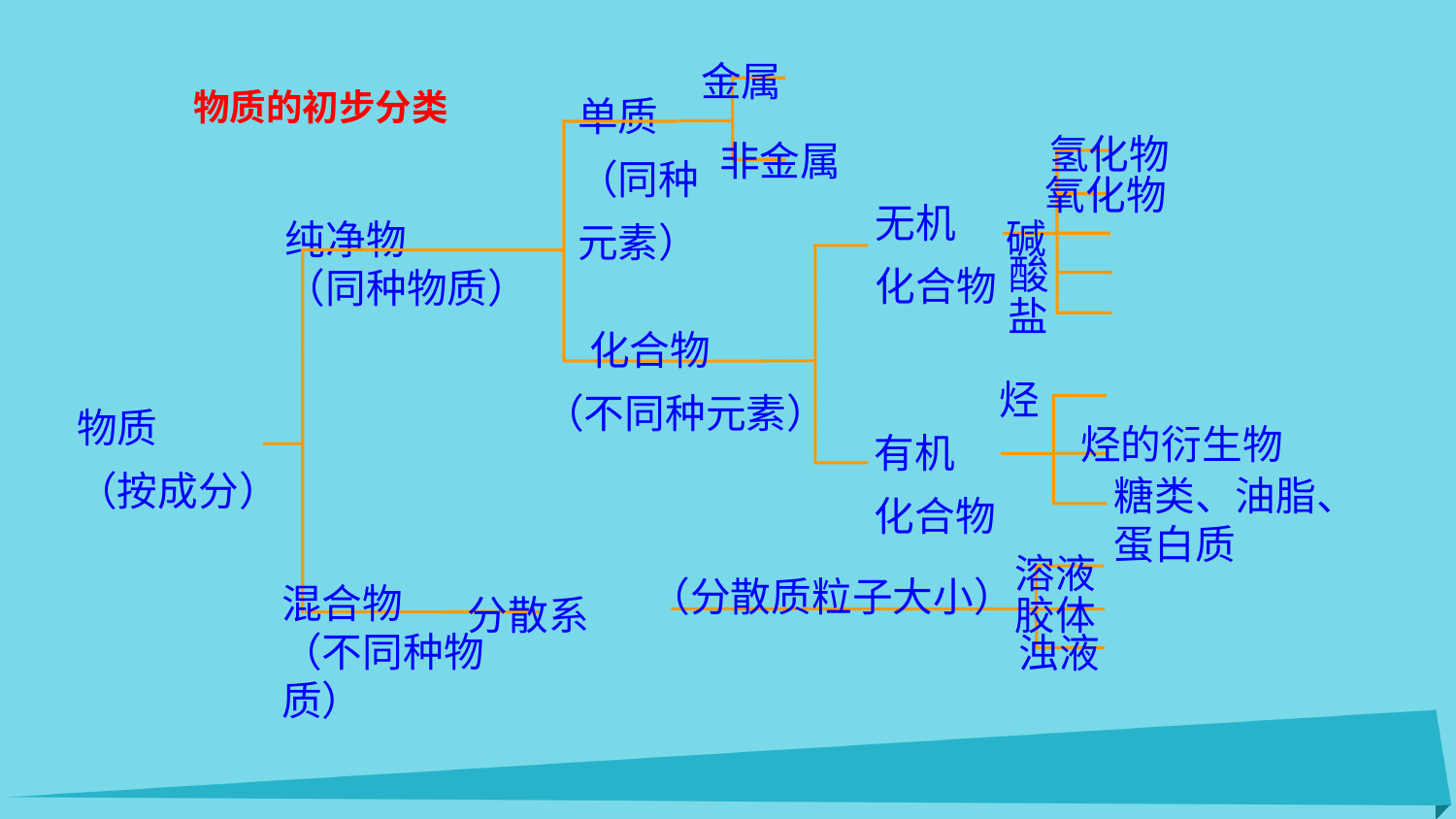

金属
单质
（同种
元素）
物质的初步分类

氢化物
非金属

氧化物
无机
化合物
碱
纯净物
（同种物质）
酸

盐
    化合物
（不同种元素）
烃
物质
（按成分）

有机
化合物
烃的衍生物
糖类、油脂、蛋白质
溶液
（分散质粒子大小）

混合物
（不同种物质）
分散系
胶体
浊液